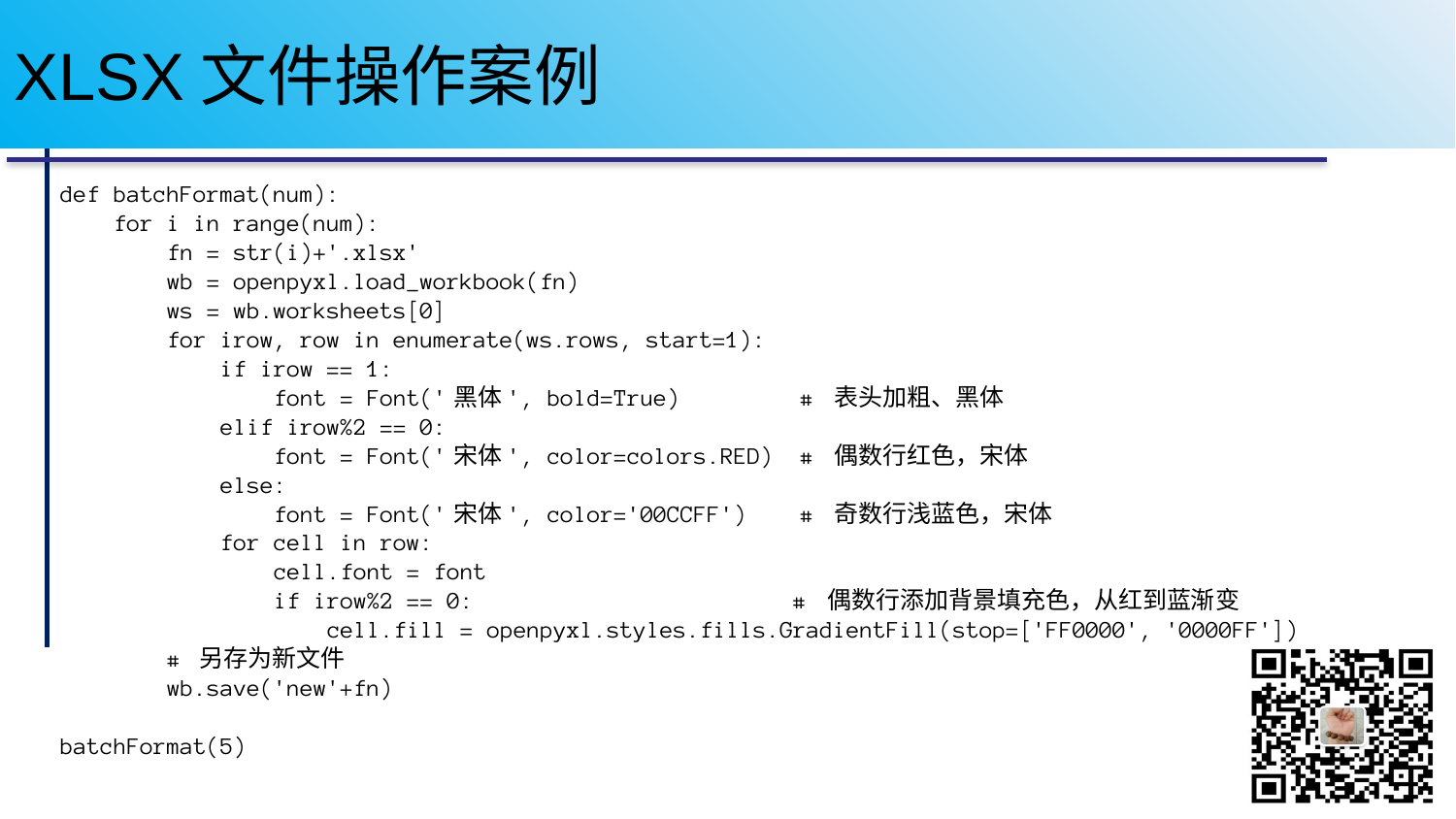

# XLSX文件操作案例
def batchFormat(num):
    for i in range(num):
        fn = str(i)+'.xlsx'
        wb = openpyxl.load_workbook(fn)
        ws = wb.worksheets[0]
        for irow, row in enumerate(ws.rows, start=1):
            if irow == 1:
                font = Font('黑体', bold=True)         # 表头加粗、黑体
            elif irow%2 == 0:
                font = Font('宋体', color=colors.RED)  # 偶数行红色，宋体
            else:
                font = Font('宋体', color='00CCFF')    # 奇数行浅蓝色，宋体
            for cell in row:
                cell.font = font
                if irow%2 == 0:                        # 偶数行添加背景填充色，从红到蓝渐变
                    cell.fill = openpyxl.styles.fills.GradientFill(stop=['FF0000', '0000FF'])
        # 另存为新文件
        wb.save('new'+fn)

batchFormat(5)